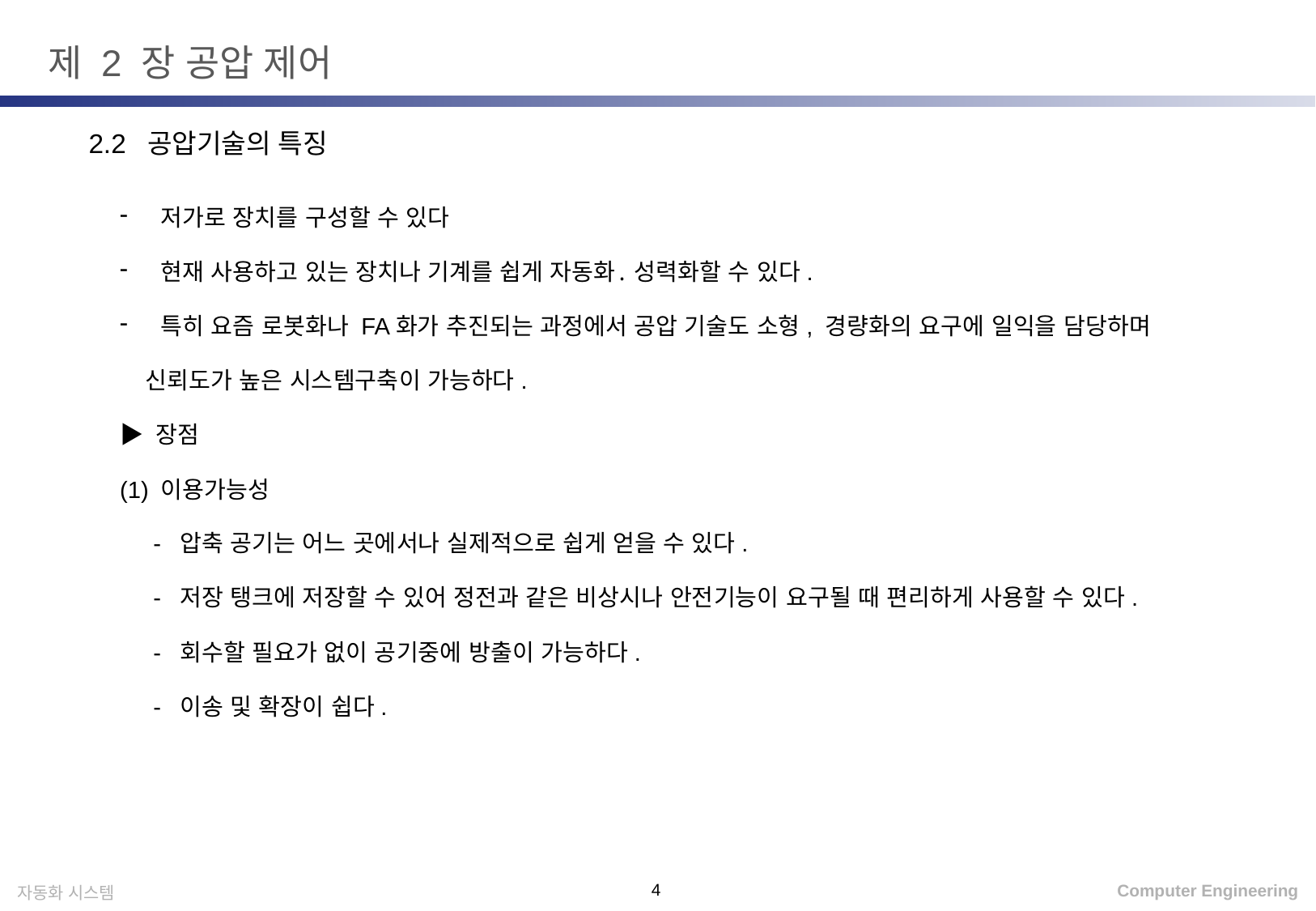

제 2 장 공압 제어
2.2  공압기술의 특징
 저가로 장치를 구성할 수 있다
 현재 사용하고 있는 장치나 기계를 쉽게 자동화․ 성력화할 수 있다.
 특히 요즘 로봇화나 FA화가 추진되는 과정에서 공압 기술도 소형, 경량화의 요구에 일익을 담당하며
   신뢰도가 높은 시스템구축이 가능하다.
▶ 장점
(1) 이용가능성
     -  압축 공기는 어느 곳에서나 실제적으로 쉽게 얻을 수 있다.
     -  저장 탱크에 저장할 수 있어 정전과 같은 비상시나 안전기능이 요구될 때 편리하게 사용할 수 있다.
     -  회수할 필요가 없이 공기중에 방출이 가능하다.
     -  이송 및 확장이 쉽다.